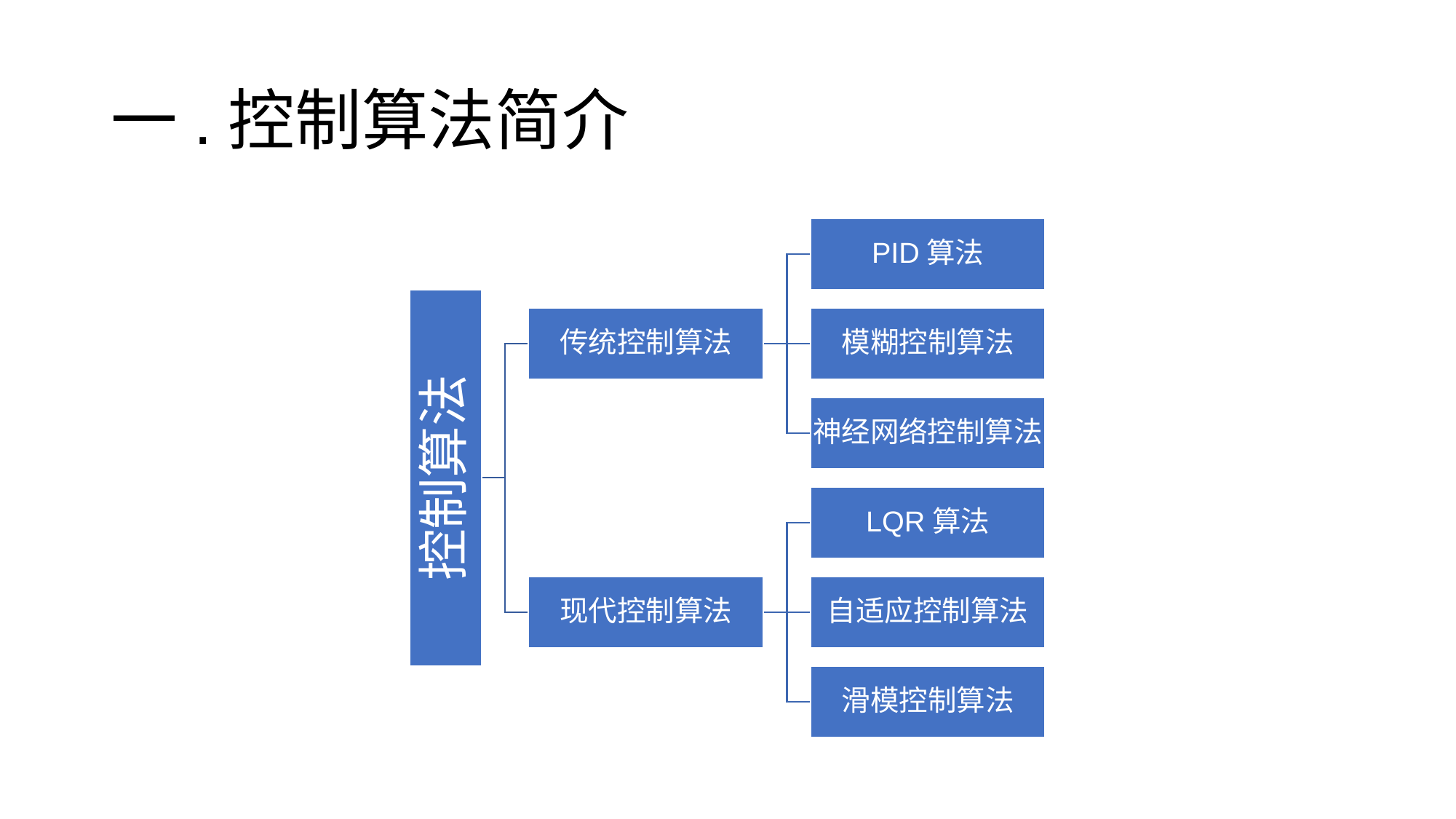

# 一.控制算法简介

控制算法
传统控制算法
PID算法
模糊控制算法
神经网络控制算法
现代控制算法
LQR算法
自适应控制算法
滑模控制算法